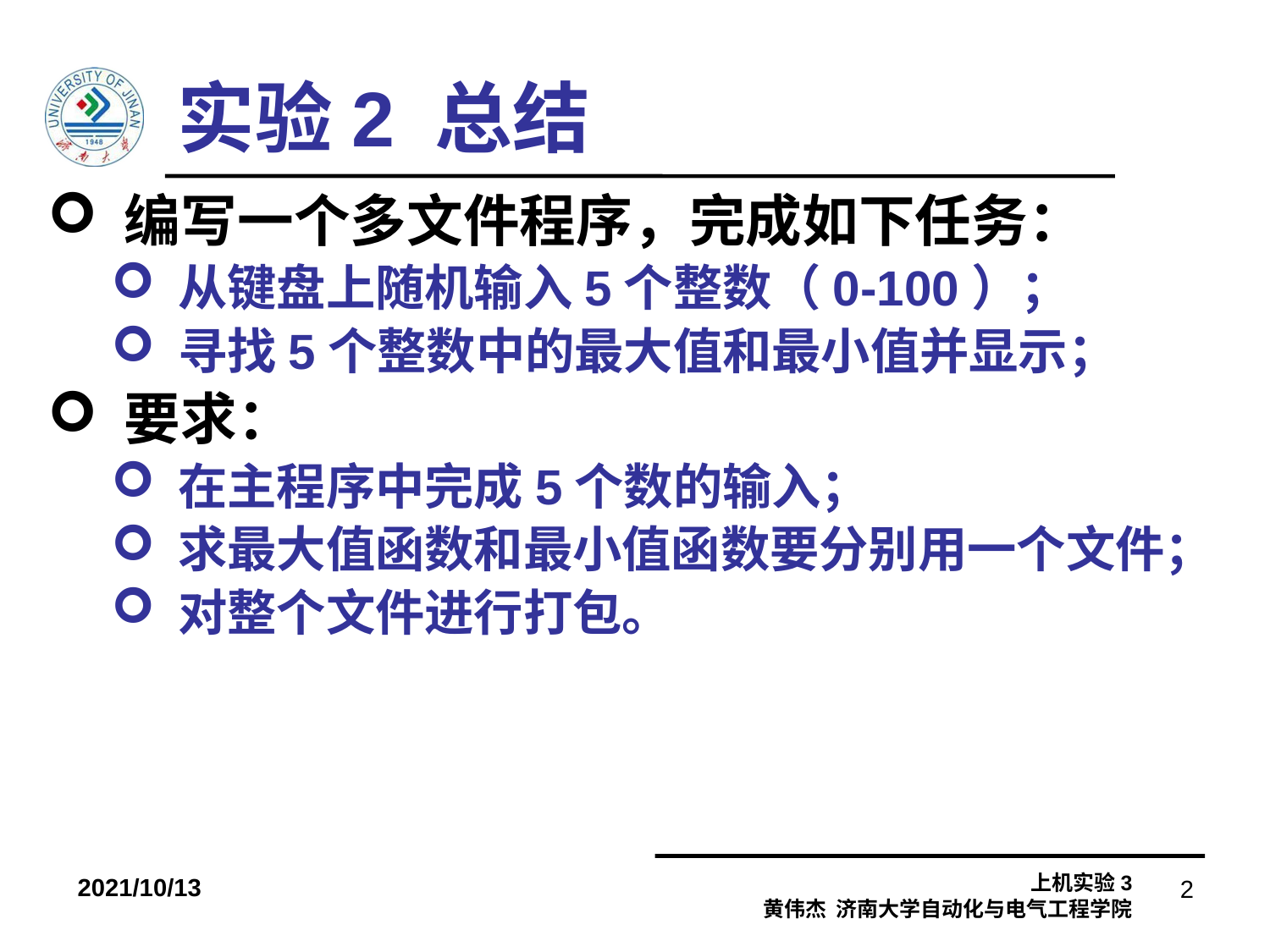

实验2 总结
 编写一个多文件程序，完成如下任务：
 从键盘上随机输入5个整数（0-100）；
 寻找5个整数中的最大值和最小值并显示；
 要求：
 在主程序中完成5个数的输入；
 求最大值函数和最小值函数要分别用一个文件；
 对整个文件进行打包。
2021/10/13
2